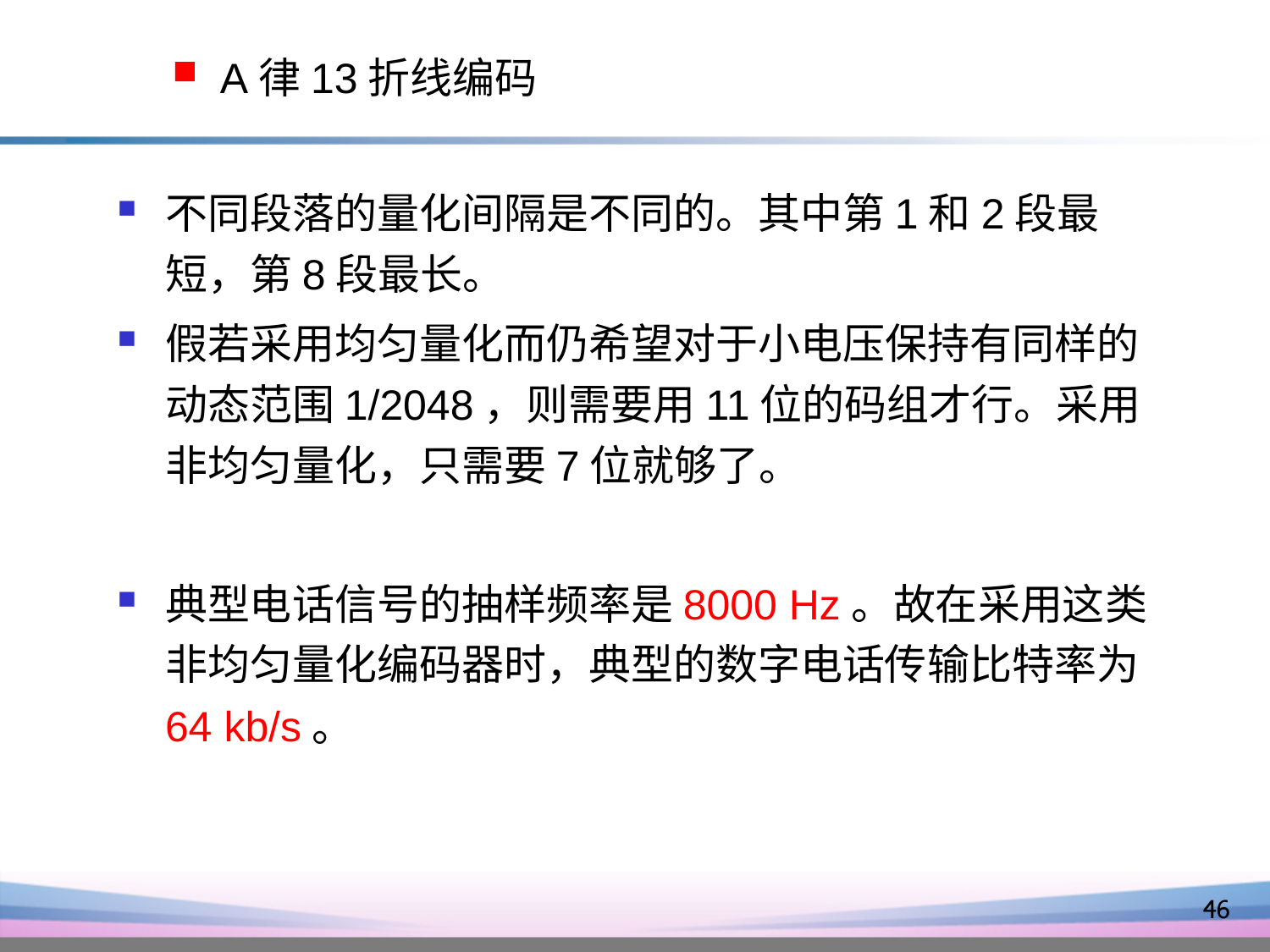

A律13折线编码
不同段落的量化间隔是不同的。其中第1和2段最短，第8段最长。
假若采用均匀量化而仍希望对于小电压保持有同样的动态范围1/2048，则需要用11位的码组才行。采用非均匀量化，只需要7位就够了。

典型电话信号的抽样频率是8000 Hz。故在采用这类非均匀量化编码器时，典型的数字电话传输比特率为64 kb/s。
46